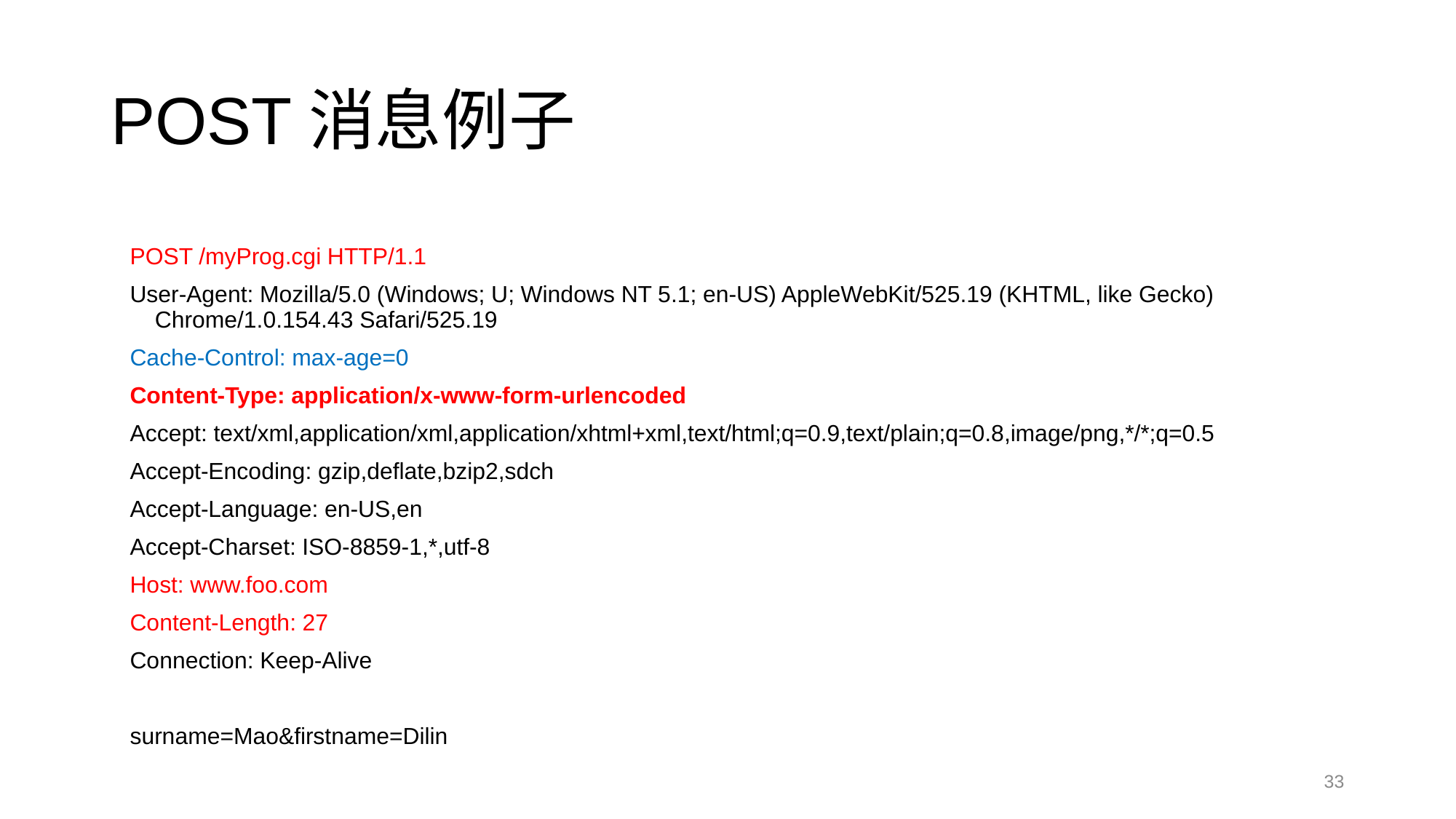

# POST消息例子
POST /myProg.cgi HTTP/1.1
User-Agent: Mozilla/5.0 (Windows; U; Windows NT 5.1; en-US) AppleWebKit/525.19 (KHTML, like Gecko) Chrome/1.0.154.43 Safari/525.19
Cache-Control: max-age=0
Content-Type: application/x-www-form-urlencoded
Accept: text/xml,application/xml,application/xhtml+xml,text/html;q=0.9,text/plain;q=0.8,image/png,*/*;q=0.5
Accept-Encoding: gzip,deflate,bzip2,sdch
Accept-Language: en-US,en
Accept-Charset: ISO-8859-1,*,utf-8
Host: www.foo.com
Content-Length: 27
Connection: Keep-Alive

surname=Mao&firstname=Dilin
33